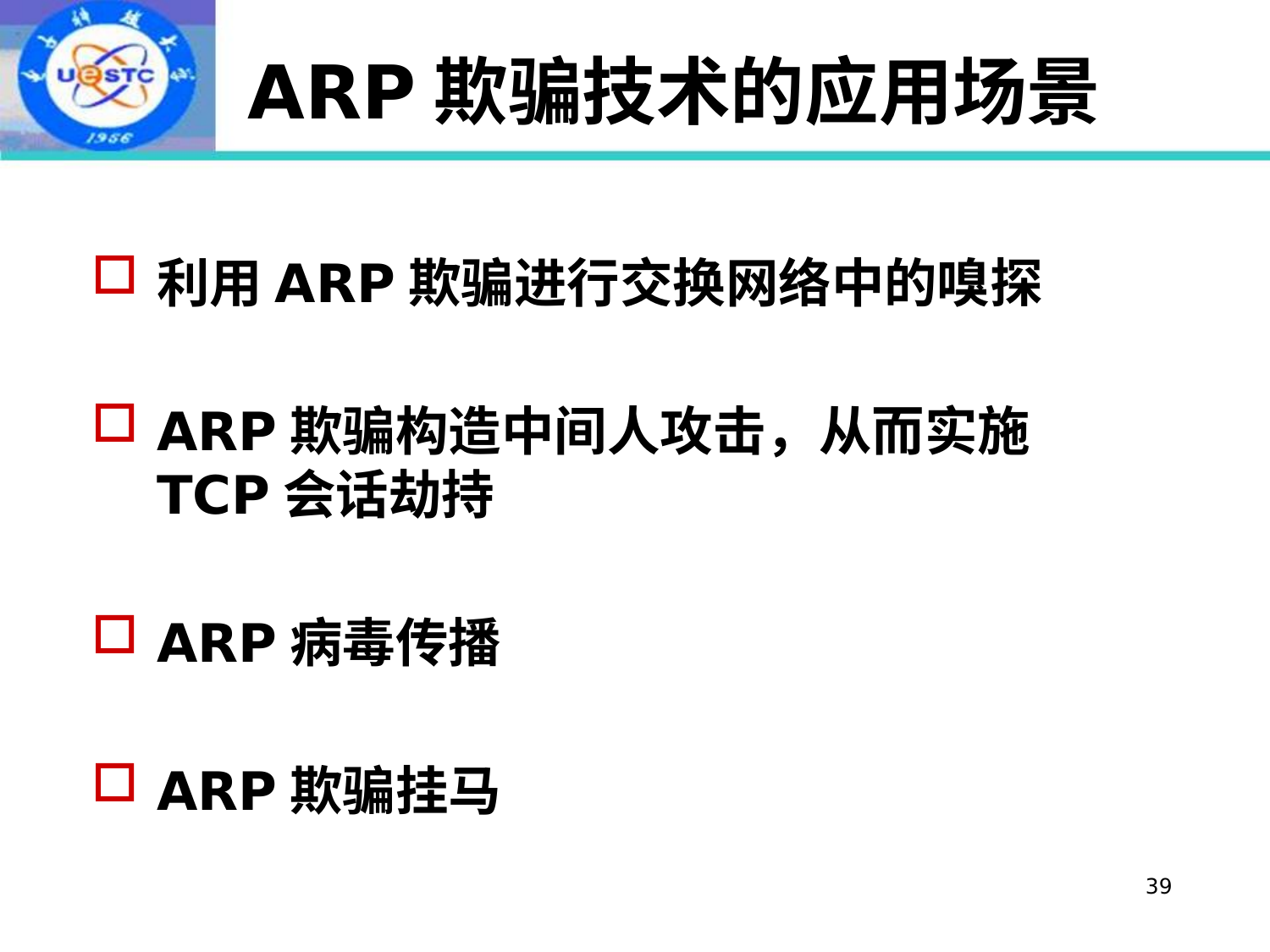

# ARP欺骗技术的应用场景
利用ARP欺骗进行交换网络中的嗅探

ARP欺骗构造中间人攻击，从而实施
TCP会话劫持

ARP病毒传播

ARP欺骗挂马
39